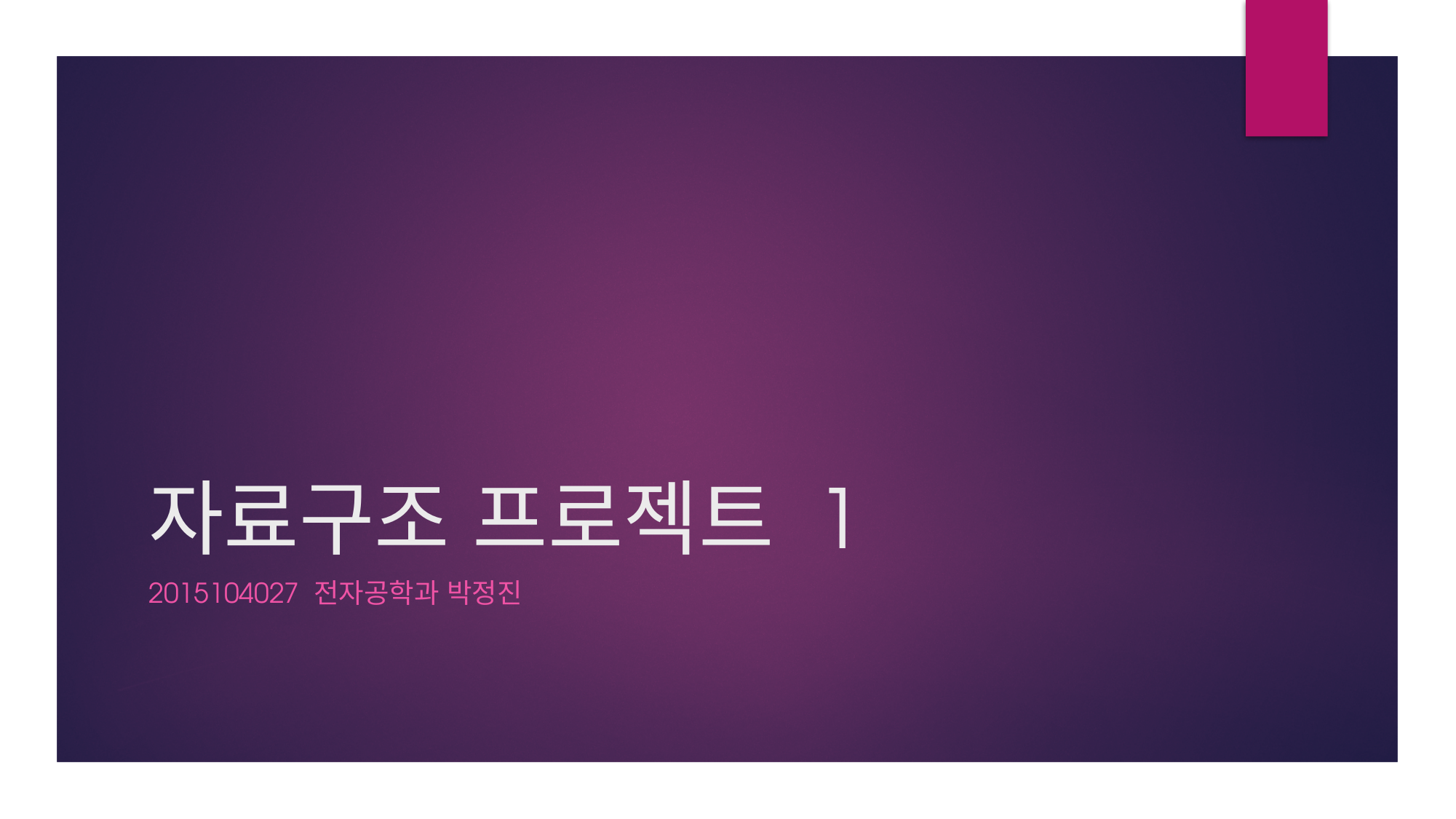

# 자료구조 프로젝트 1
2015104027 전자공학과 박정진